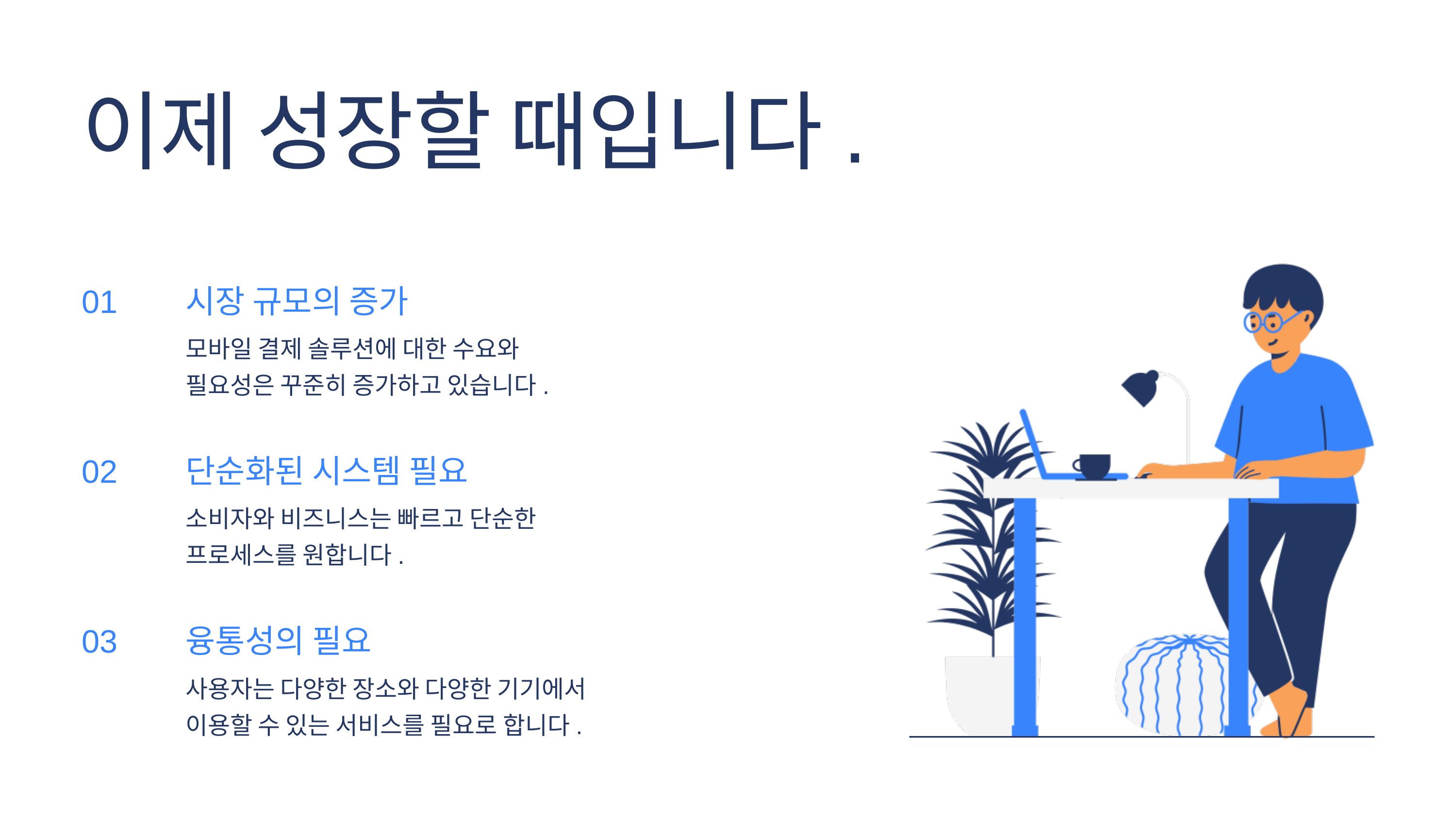

이제 성장할 때입니다.

01
시장 규모의 증가
모바일 결제 솔루션에 대한 수요와
필요성은 꾸준히 증가하고 있습니다.
02
단순화된 시스템 필요
소비자와 비즈니스는 빠르고 단순한
프로세스를 원합니다.
03
융통성의 필요
사용자는 다양한 장소와 다양한 기기에서
이용할 수 있는 서비스를 필요로 합니다.